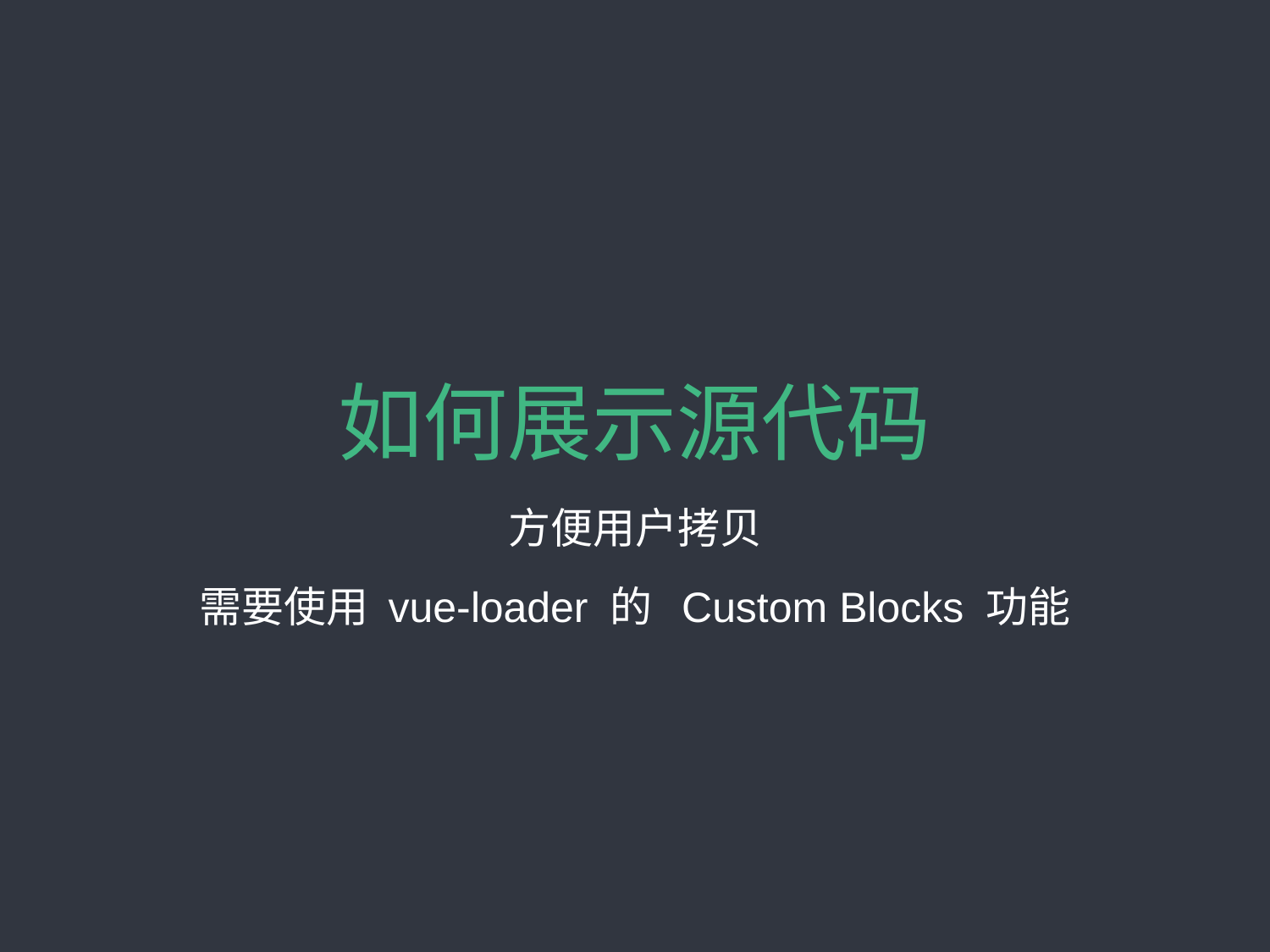

# 如何展示源代码
方便用户拷贝
需要使用 vue-loader 的  Custom Blocks 功能